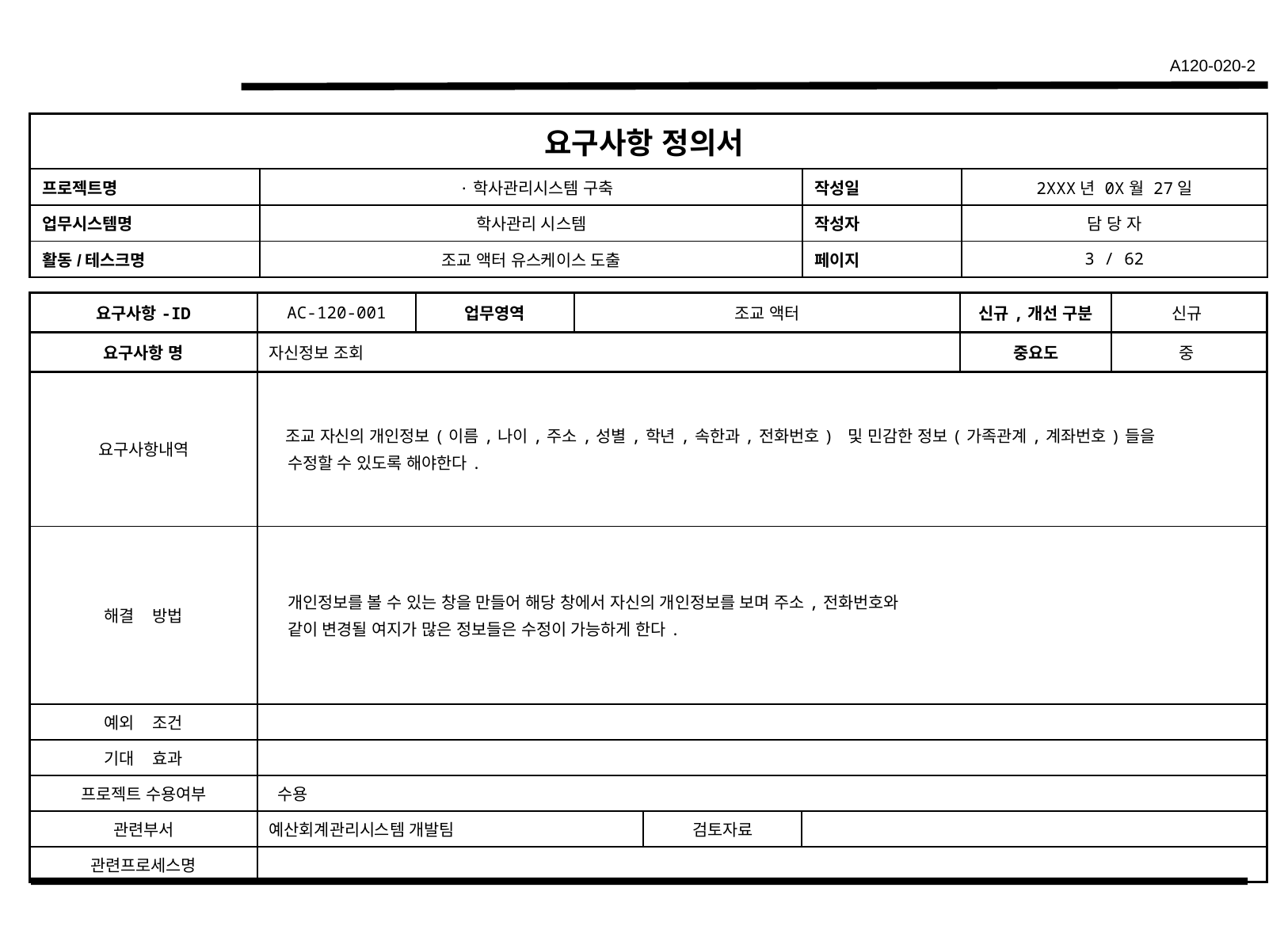

| 요구사항 정의서 |  |  |  |
| --- | --- | --- | --- |
| 프로젝트명 | ·학사관리시스템 구축 | 작성일 | 2XXX년 0X월 27일 |
| 업무시스템명 | 학사관리 시스템 | 작성자 | 담 당 자 |
| 활동/테스크명 | 조교 액터 유스케이스 도출 | 페이지 | 3 / 62 |
| 요구사항-ID | AC-120-001 | 업무영역 | 조교 액터 |  |  | 신규,개선 구분 | 신규 |
| --- | --- | --- | --- | --- | --- | --- | --- |
| 요구사항 명 | 자신정보 조회 |  |  |  |  | 중요도 | 중 |
| 요구사항내역 | 조교 자신의 개인정보(이름,나이,주소,성별,학년,속한과,전화번호) 및 민감한 정보(가족관계,계좌번호)들을 수정할 수 있도록 해야한다. |  |  |  |  |  |  |
| 해결 방법 | 개인정보를 볼 수 있는 창을 만들어 해당 창에서 자신의 개인정보를 보며 주소,전화번호와 같이 변경될 여지가 많은 정보들은 수정이 가능하게 한다. |  |  |  |  |  |  |
| 예외 조건 |  |  |  |  |  |  |  |
| 기대 효과 |  |  |  |  |  |  |  |
| 프로젝트 수용여부 | 수용 |  |  |  |  |  |  |
| 관련부서 | 예산회계관리시스템 개발팀 |  |  | 검토자료 |  |  |  |
| 관련프로세스명 |  |  |  |  |  |  |  |